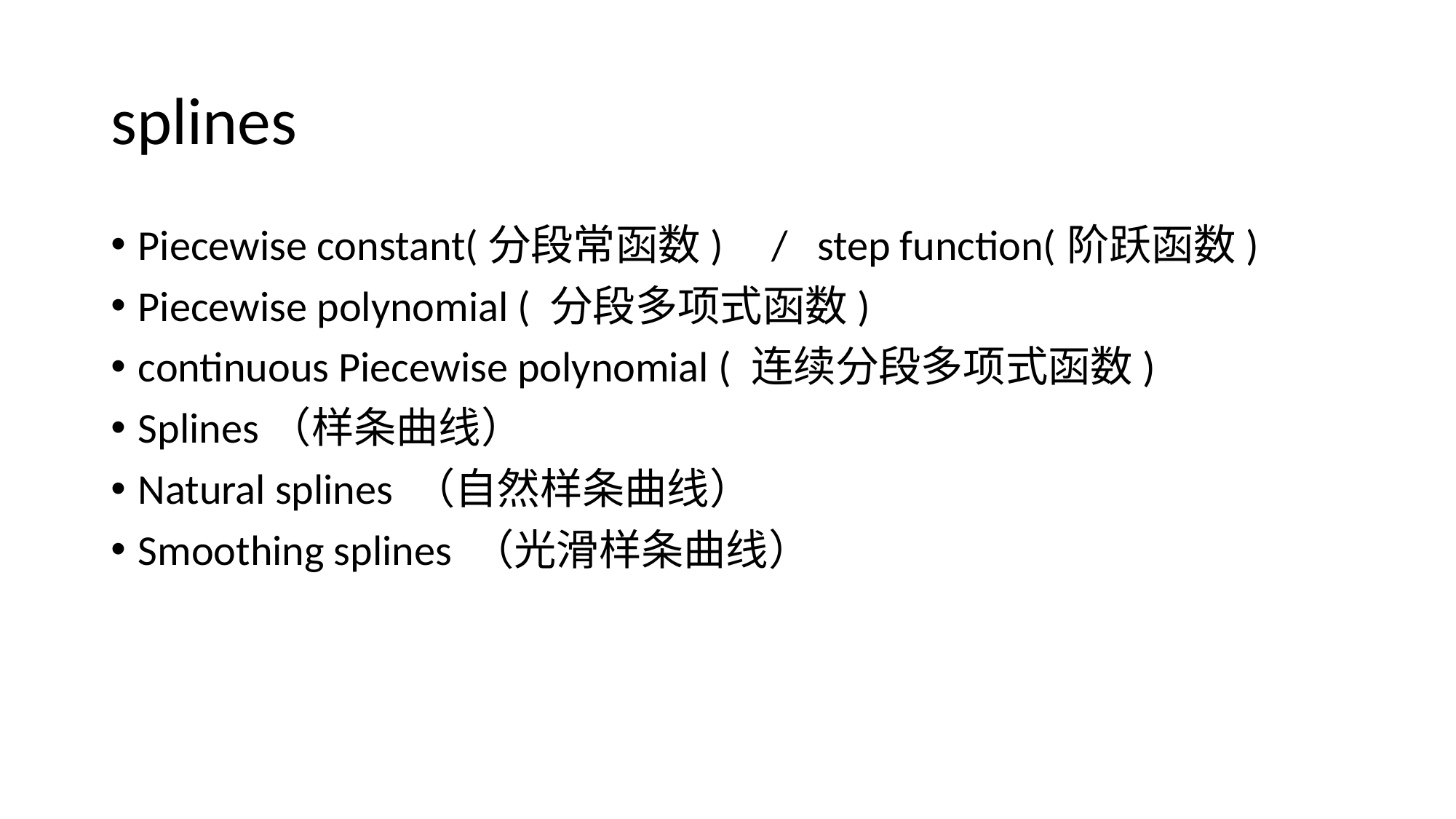

# splines
Piecewise constant(分段常函数)     /   step function(阶跃函数)
Piecewise polynomial ( 分段多项式函数)
continuous Piecewise polynomial ( 连续分段多项式函数)
Splines（样条曲线）
Natural splines （自然样条曲线）
Smoothing splines （光滑样条曲线）